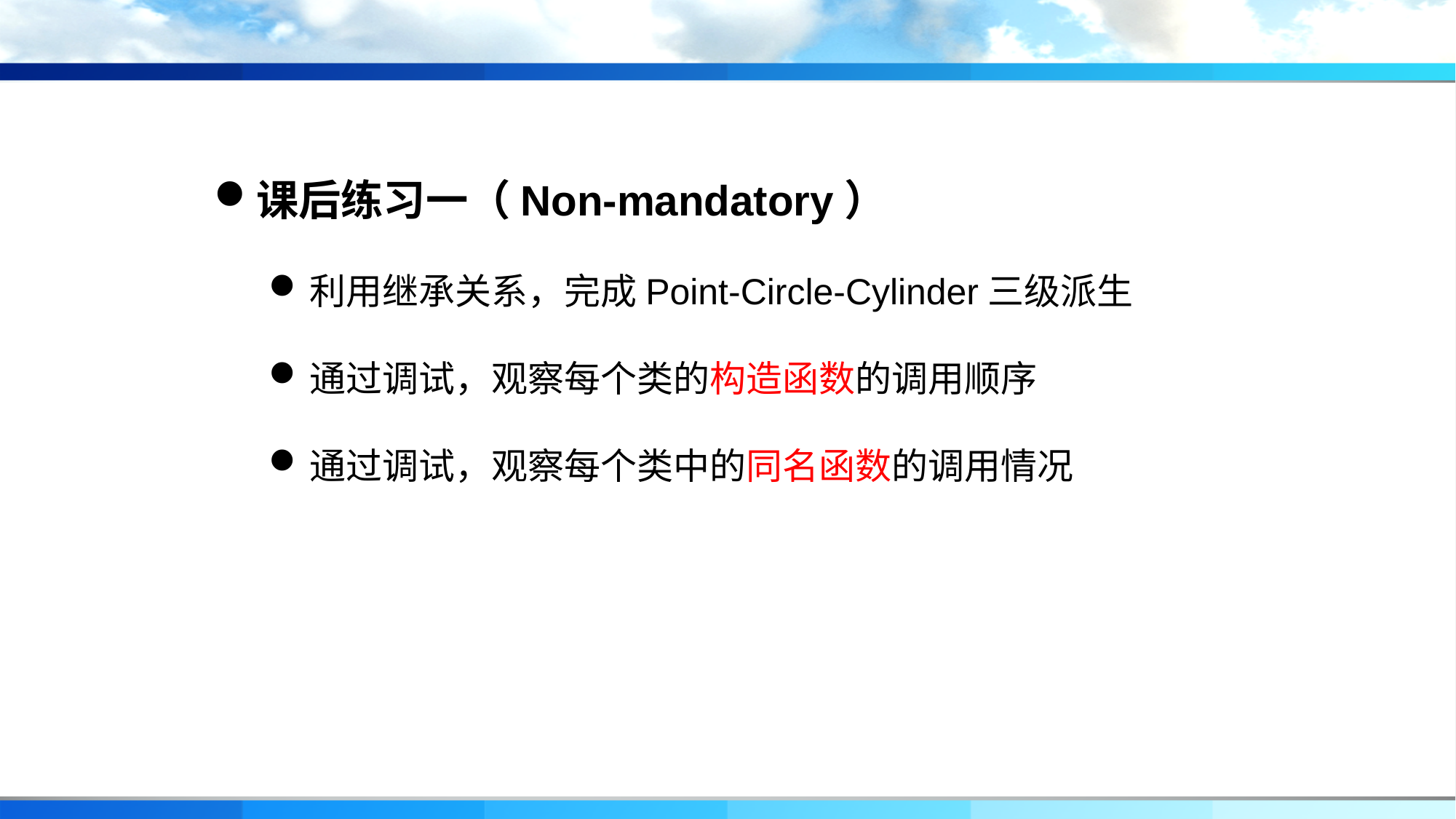

课后练习一（Non-mandatory）
利用继承关系，完成Point-Circle-Cylinder三级派生
通过调试，观察每个类的构造函数的调用顺序
通过调试，观察每个类中的同名函数的调用情况